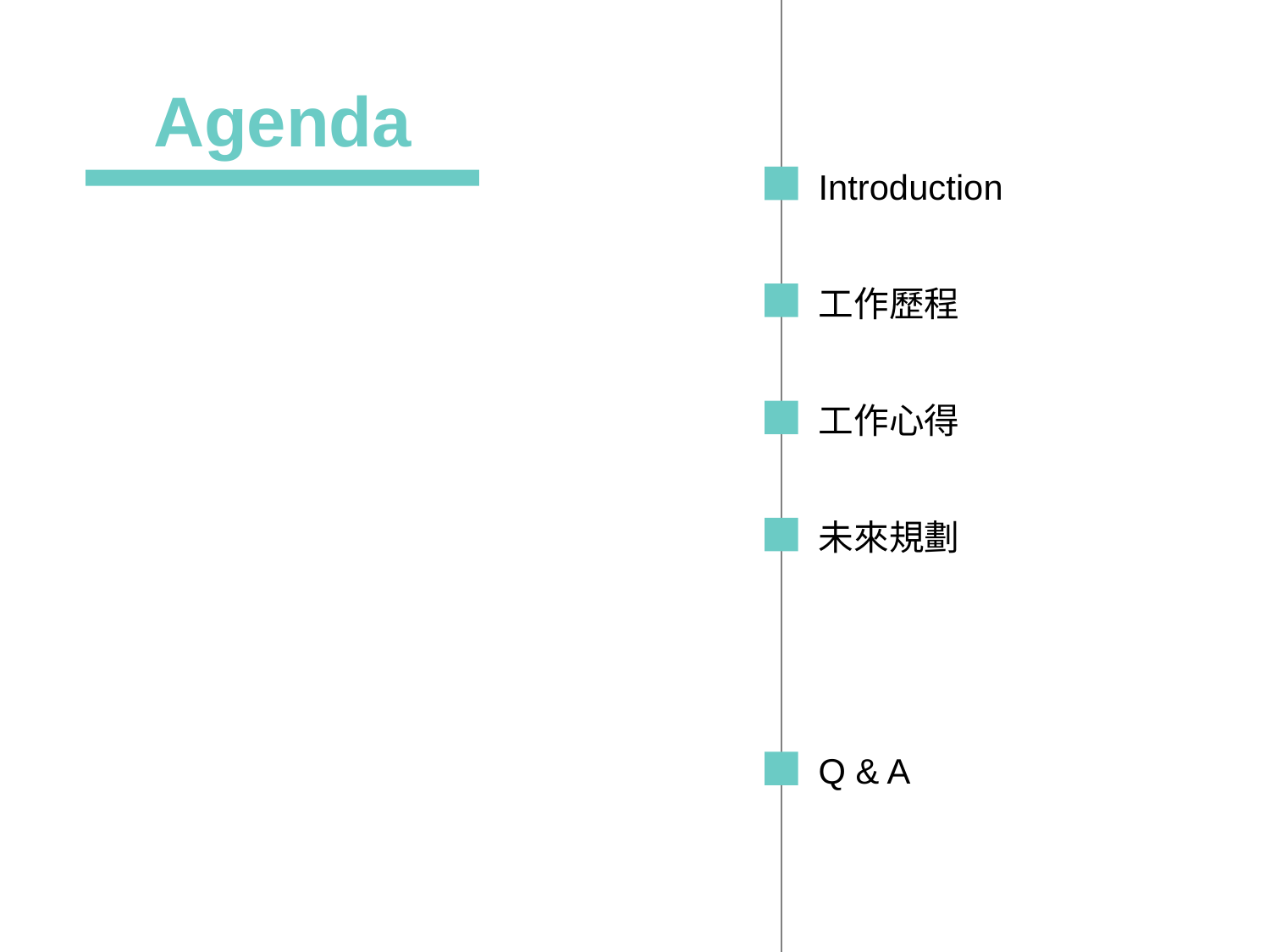

Agenda
Introduction

工作歷程

工作心得

未來規劃

Q & A